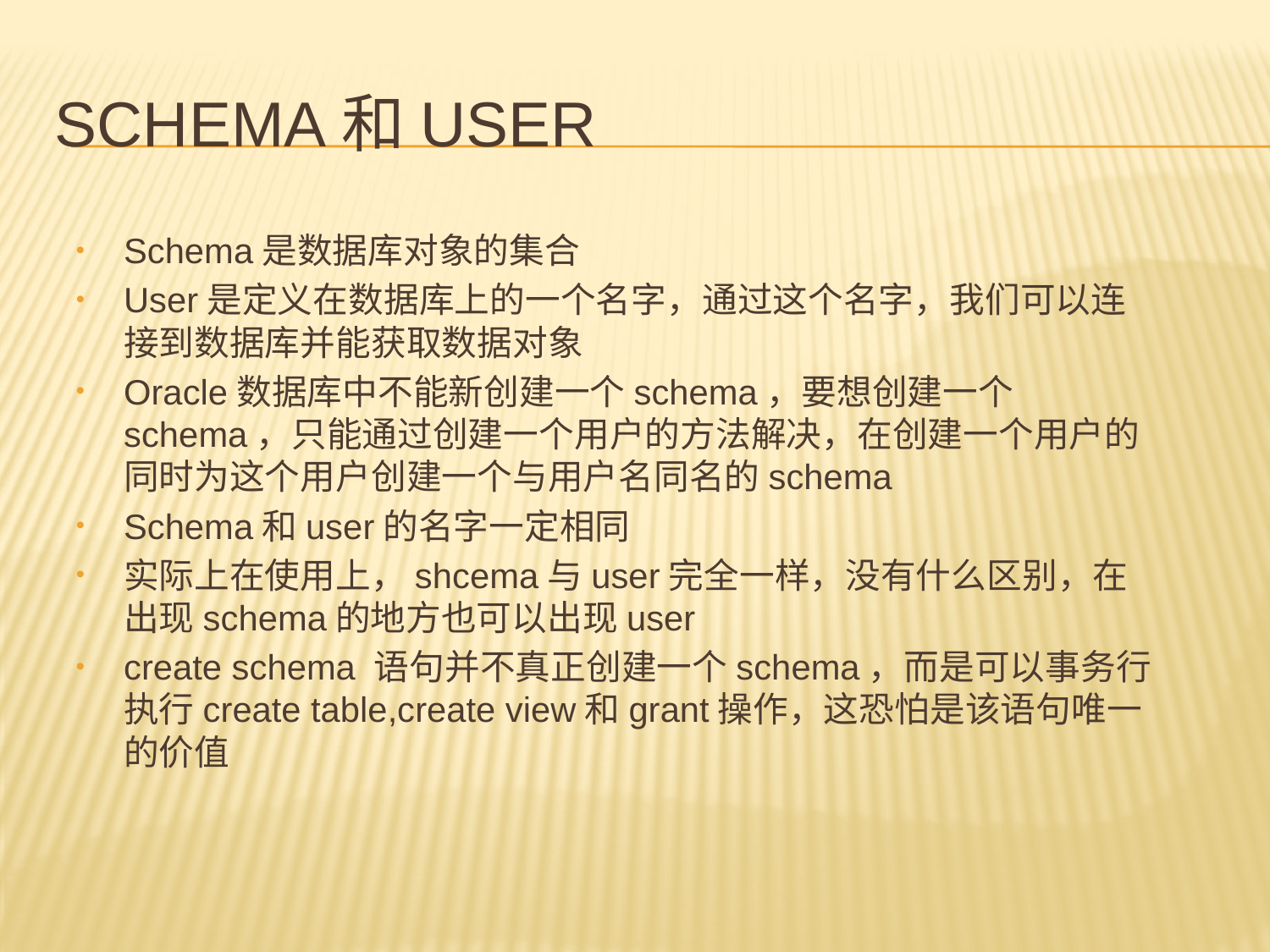

# Schema和user
Schema是数据库对象的集合
User是定义在数据库上的一个名字，通过这个名字，我们可以连接到数据库并能获取数据对象
Oracle数据库中不能新创建一个schema，要想创建一个schema，只能通过创建一个用户的方法解决，在创建一个用户的同时为这个用户创建一个与用户名同名的schema
Schema和user的名字一定相同
实际上在使用上，shcema与user完全一样，没有什么区别，在出现schema的地方也可以出现user
create schema 语句并不真正创建一个schema，而是可以事务行执行create table,create view和grant操作，这恐怕是该语句唯一的价值